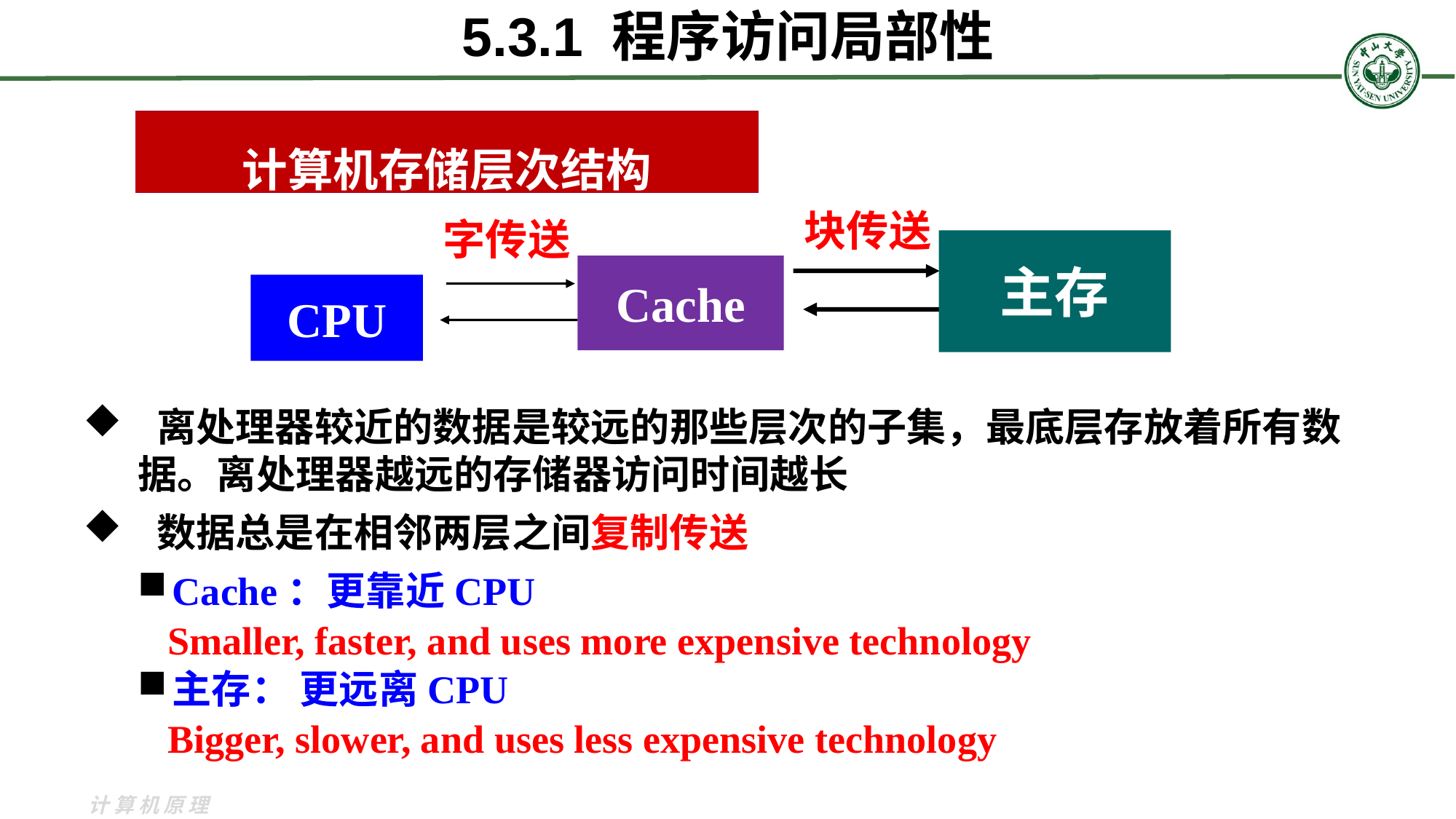

5.3.1 程序访问局部性
计算机存储层次结构
块传送
字传送
主存
Cache

CPU

 离处理器较近的数据是较远的那些层次的子集，最底层存放着所有数据。离处理器越远的存储器访问时间越长
 数据总是在相邻两层之间复制传送
Cache：更靠近CPU
   Smaller, faster, and uses more expensive technology
主存： 更远离CPU
   Bigger, slower, and uses less expensive technology